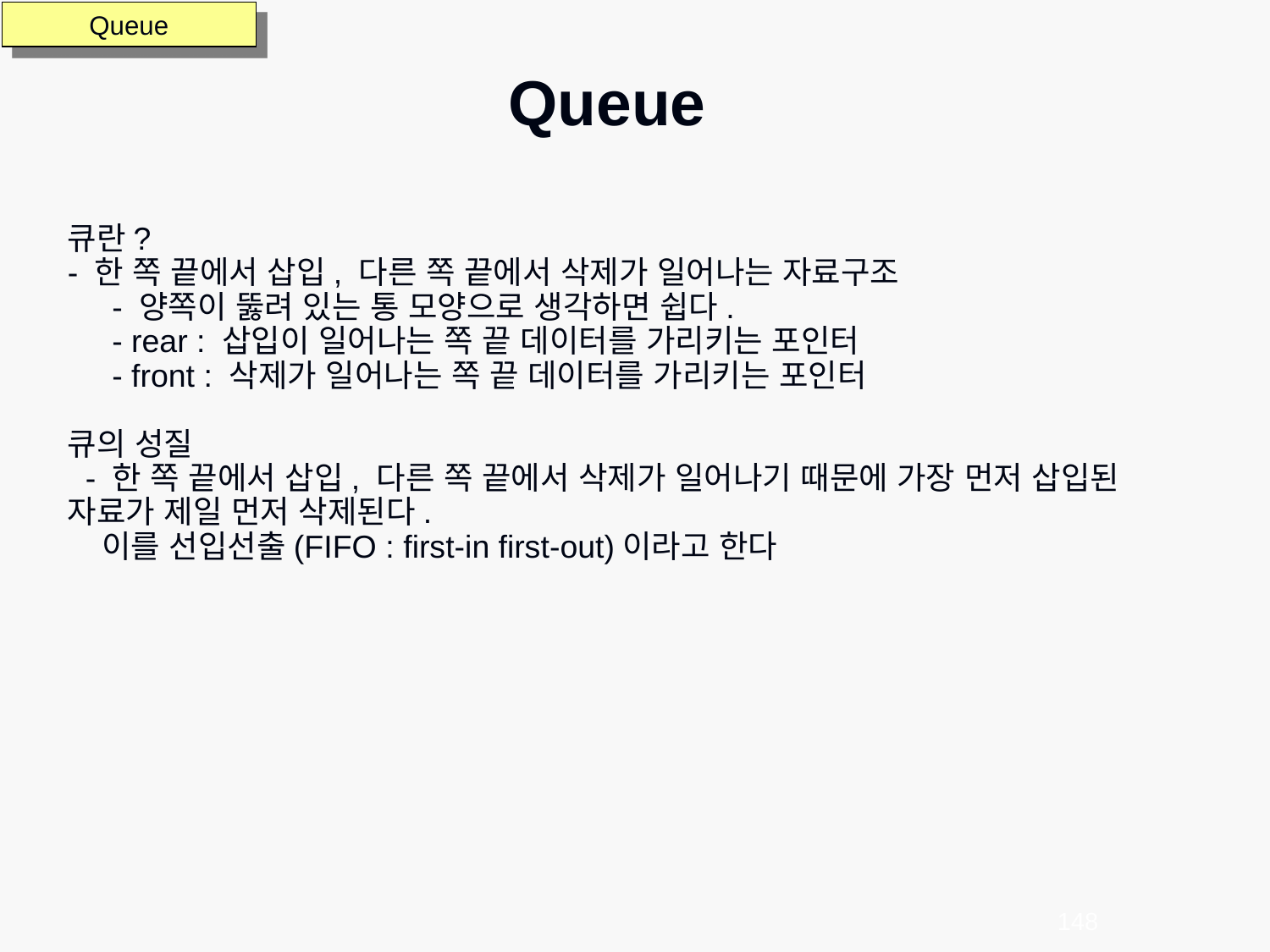

Queue
Queue
큐란?
- 한 쪽 끝에서 삽입, 다른 쪽 끝에서 삭제가 일어나는 자료구조
     - 양쪽이 뚫려 있는 통 모양으로 생각하면 쉽다.
     - rear : 삽입이 일어나는 쪽 끝 데이터를 가리키는 포인터
     - front : 삭제가 일어나는 쪽 끝 데이터를 가리키는 포인터

큐의 성질
  - 한 쪽 끝에서 삽입, 다른 쪽 끝에서 삭제가 일어나기 때문에 가장 먼저 삽입된 자료가 제일 먼저 삭제된다.
   이를 선입선출(FIFO : first-in first-out)이라고 한다
148